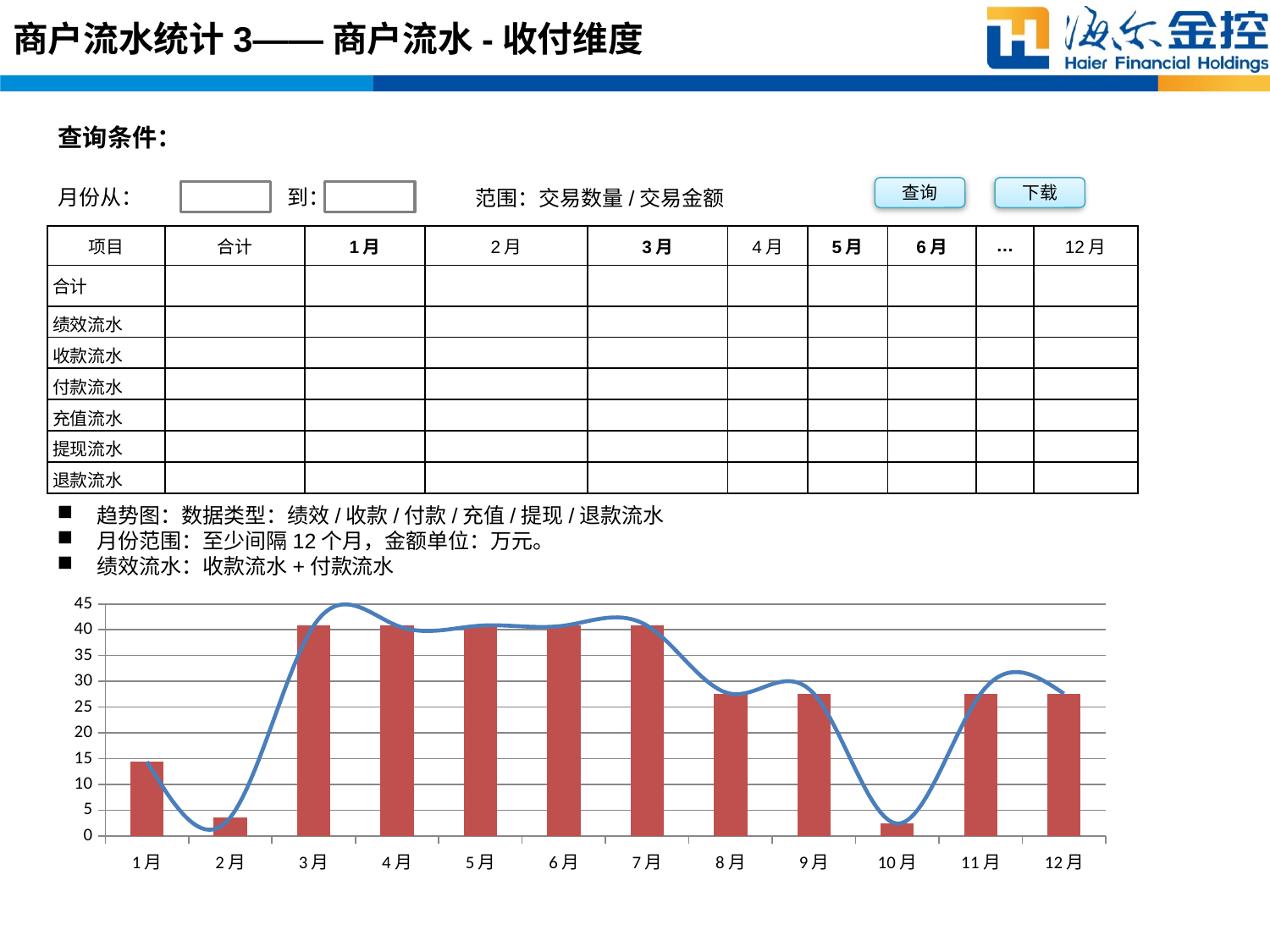

# 商户流水统计3——商户流水-收付维度
查询条件：
月份从：
到：
查询
下载
范围：交易数量/交易金额

| 项目 | 合计 | 1月 | 2月 | 3月 | 4月 | 5月 | 6月 | … | 12月 |
| --- | --- | --- | --- | --- | --- | --- | --- | --- | --- |
| 合计 |  |  |  |  |  |  |  |  |  |
| 绩效流水 |  |  |  |  |  |  |  |  |  |
| 收款流水 |  |  |  |  |  |  |  |  |  |
| 付款流水 |  |  |  |  |  |  |  |  |  |
| 充值流水 |  |  |  |  |  |  |  |  |  |
| 提现流水 |  |  |  |  |  |  |  |  |  |
| 退款流水 |  |  |  |  |  |  |  |  |  |
趋势图：数据类型：绩效/收款/付款/充值/提现/退款流水
月份范围：至少间隔12个月，金额单位：万元。
绩效流水：收款流水+付款流水

### Chart

| Category | 付款 |  |
|---|---|---|
| 1月 | 14.399999999999999 | 14.399999999999999 |
| 2月 | 3.5999999999999996 | 3.5999999999999996 |
| 3月 | 40.8 | 40.8 |
| 4月 | 40.8 | 40.8 |
| 5月 | 40.8 | 40.8 |
| 6月 | 40.8 | 40.8 |
| 7月 | 40.8 | 40.8 |
| 8月 | 27.599999999999998 | 27.599999999999998 |
| 9月 | 27.599999999999998 | 27.599999999999998 |
| 10月 | 2.4 | 2.4 |
| 11月 | 27.599999999999998 | 27.599999999999998 |
| 12月 | 27.599999999999998 | 27.599999999999998 |